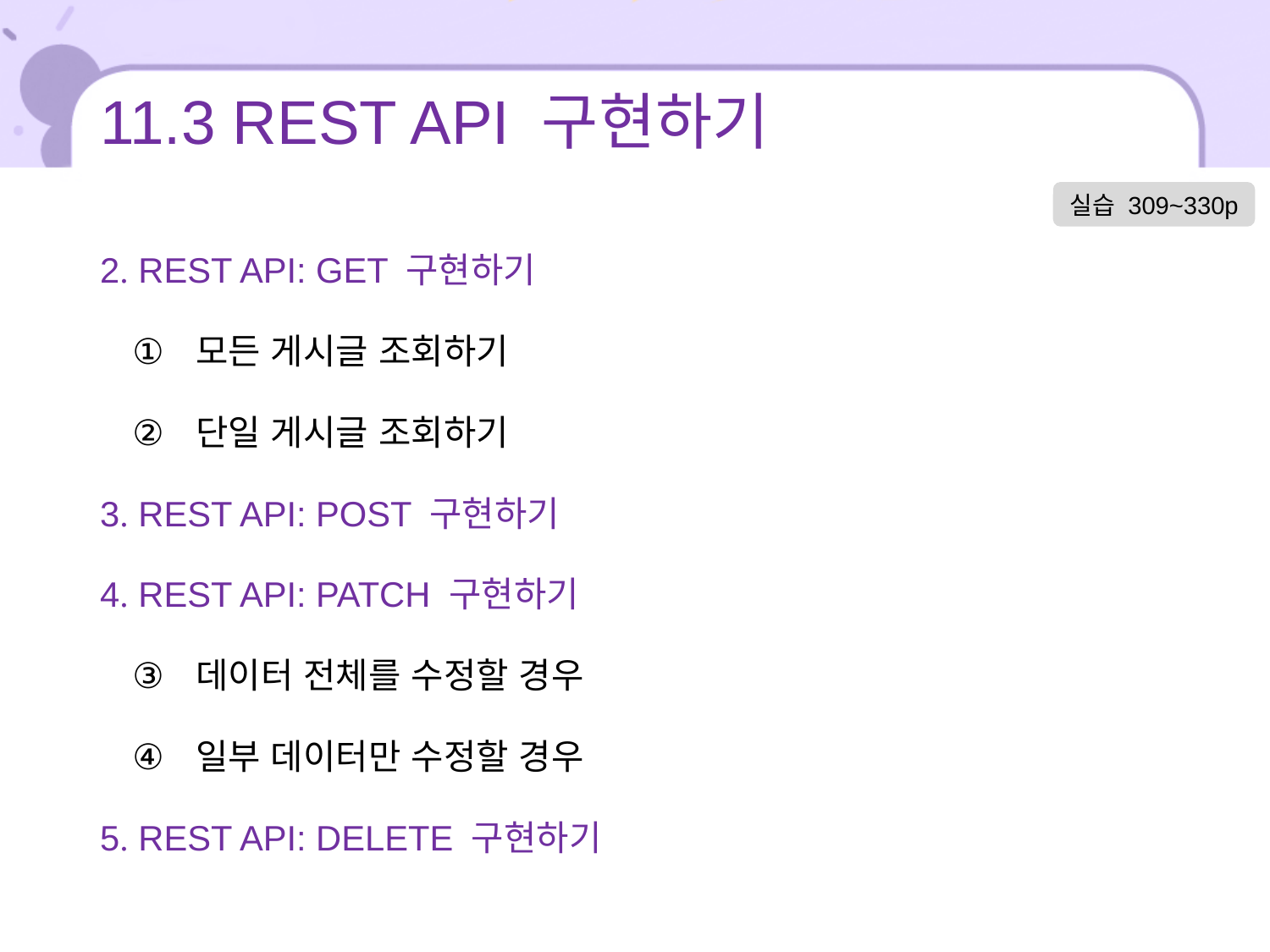

# 11.3 REST API 구현하기
실습 309~330p
2. REST API: GET 구현하기
모든 게시글 조회하기
단일 게시글 조회하기
3. REST API: POST 구현하기
4. REST API: PATCH 구현하기
데이터 전체를 수정할 경우
일부 데이터만 수정할 경우
5. REST API: DELETE 구현하기